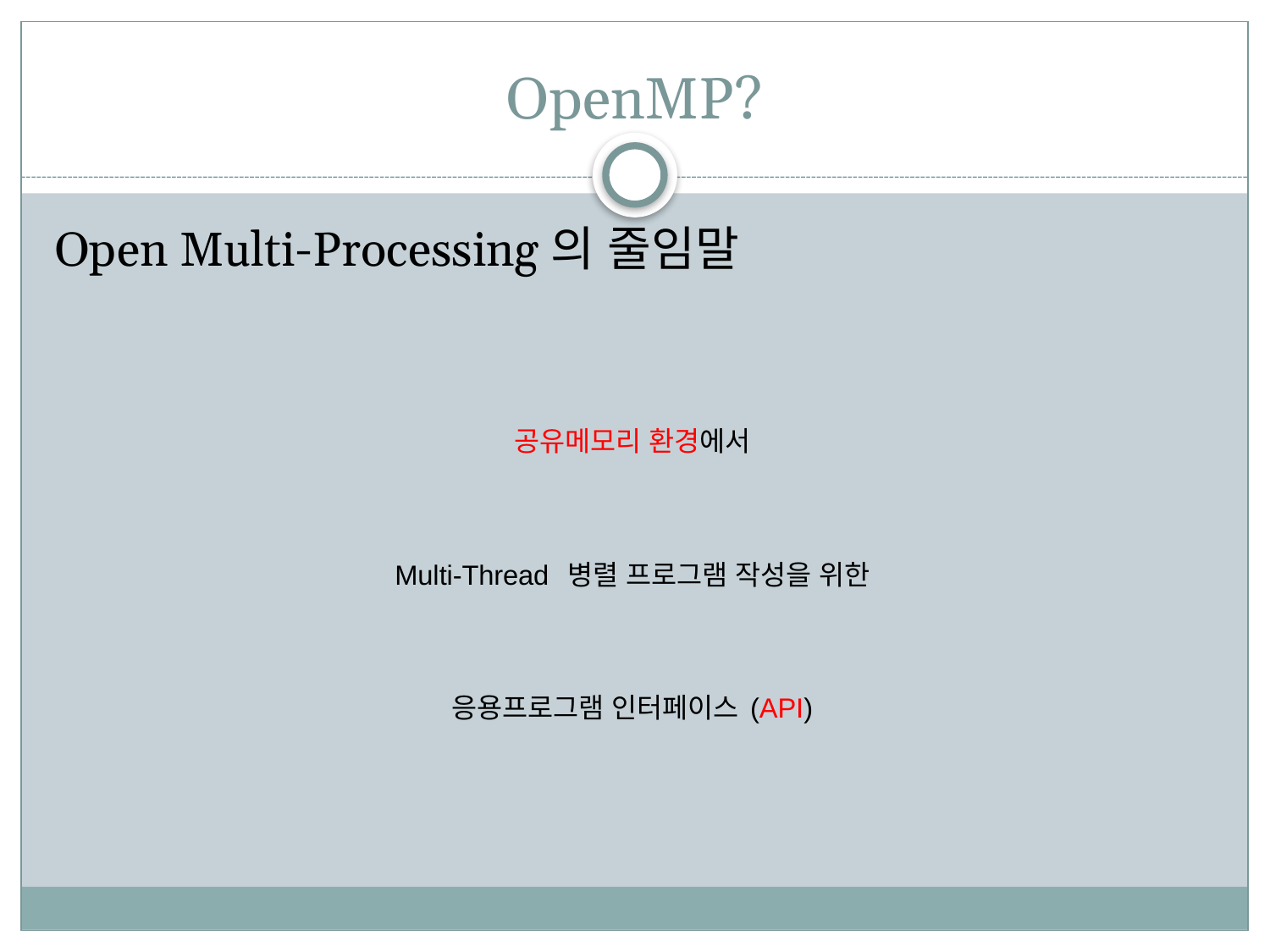

# OpenMP?
Open Multi-Processing의 줄임말

공유메모리 환경에서

Multi-Thread 병렬 프로그램 작성을 위한

응용프로그램 인터페이스(API)